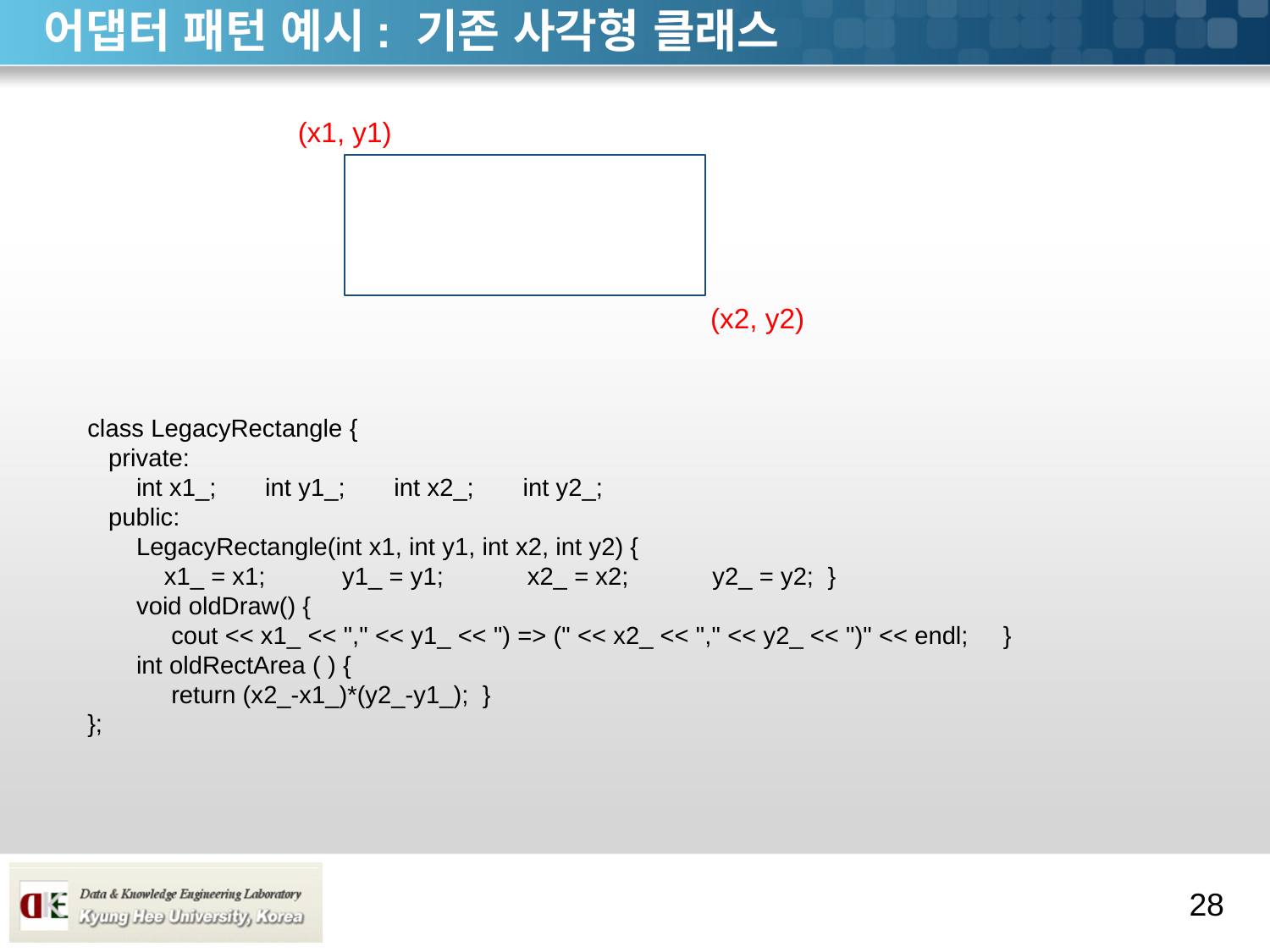

# 어댑터 패턴 예시: 기존 사각형 클래스
(x1, y1)

(x2, y2)
class LegacyRectangle {
   private:
       int x1_;       int y1_;       int x2_;       int y2_;
   public:
       LegacyRectangle(int x1, int y1, int x2, int y2) {
           x1_ = x1;           y1_ = y1;            x2_ = x2;            y2_ = y2;  }
       void oldDraw() {
            cout << x1_ << "," << y1_ << ") => (" << x2_ << "," << y2_ << ")" << endl;     }
       int oldRectArea ( ) {
            return (x2_-x1_)*(y2_-y1_);  }
};